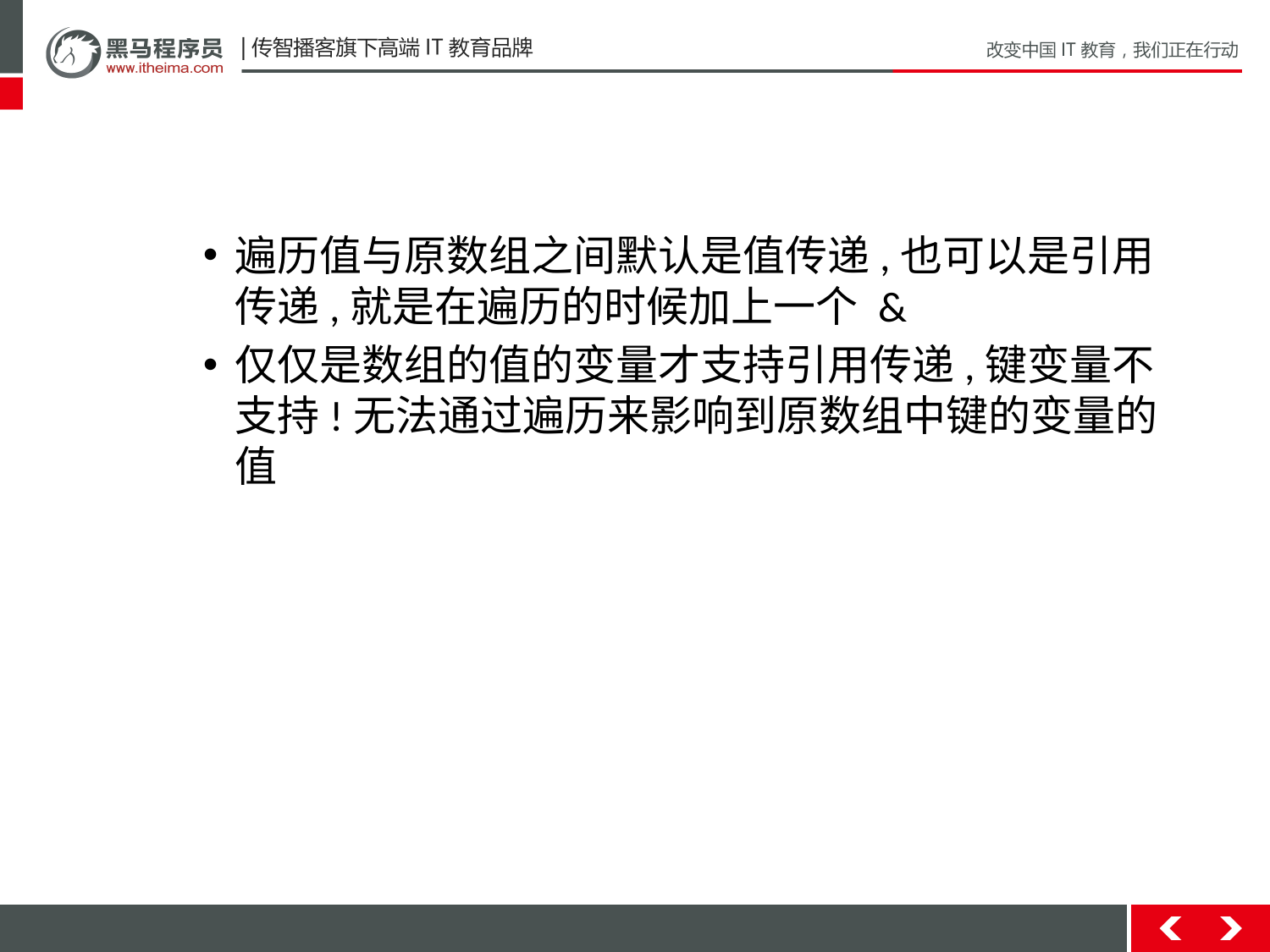

#
遍历值与原数组之间默认是值传递,也可以是引用传递,就是在遍历的时候加上一个 &
仅仅是数组的值的变量才支持引用传递,键变量不支持!无法通过遍历来影响到原数组中键的变量的值